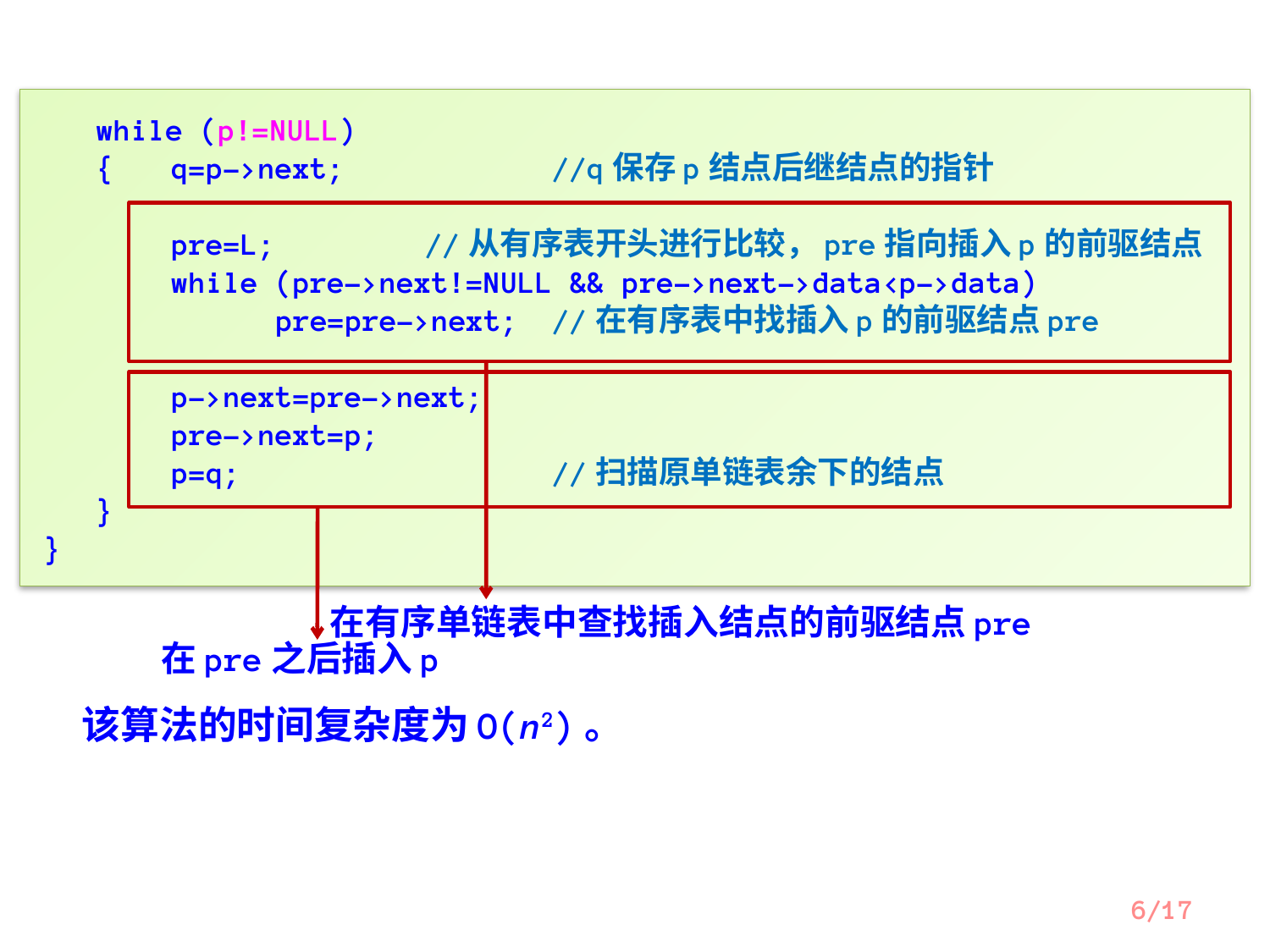

while (p!=NULL)
   {	q=p->next;		//q保存p结点后继结点的指针

	pre=L;  	//从有序表开头进行比较，pre指向插入p的前驱结点
	while (pre->next!=NULL && pre->next->data<p->data)
	      pre=pre->next;	//在有序表中找插入p的前驱结点pre

	p->next=pre->next;
	pre->next=p;
	p=q;			//扫描原单链表余下的结点
   }
}

在有序单链表中查找插入结点的前驱结点pre

在pre之后插入p
该算法的时间复杂度为O(n2)。
6/17